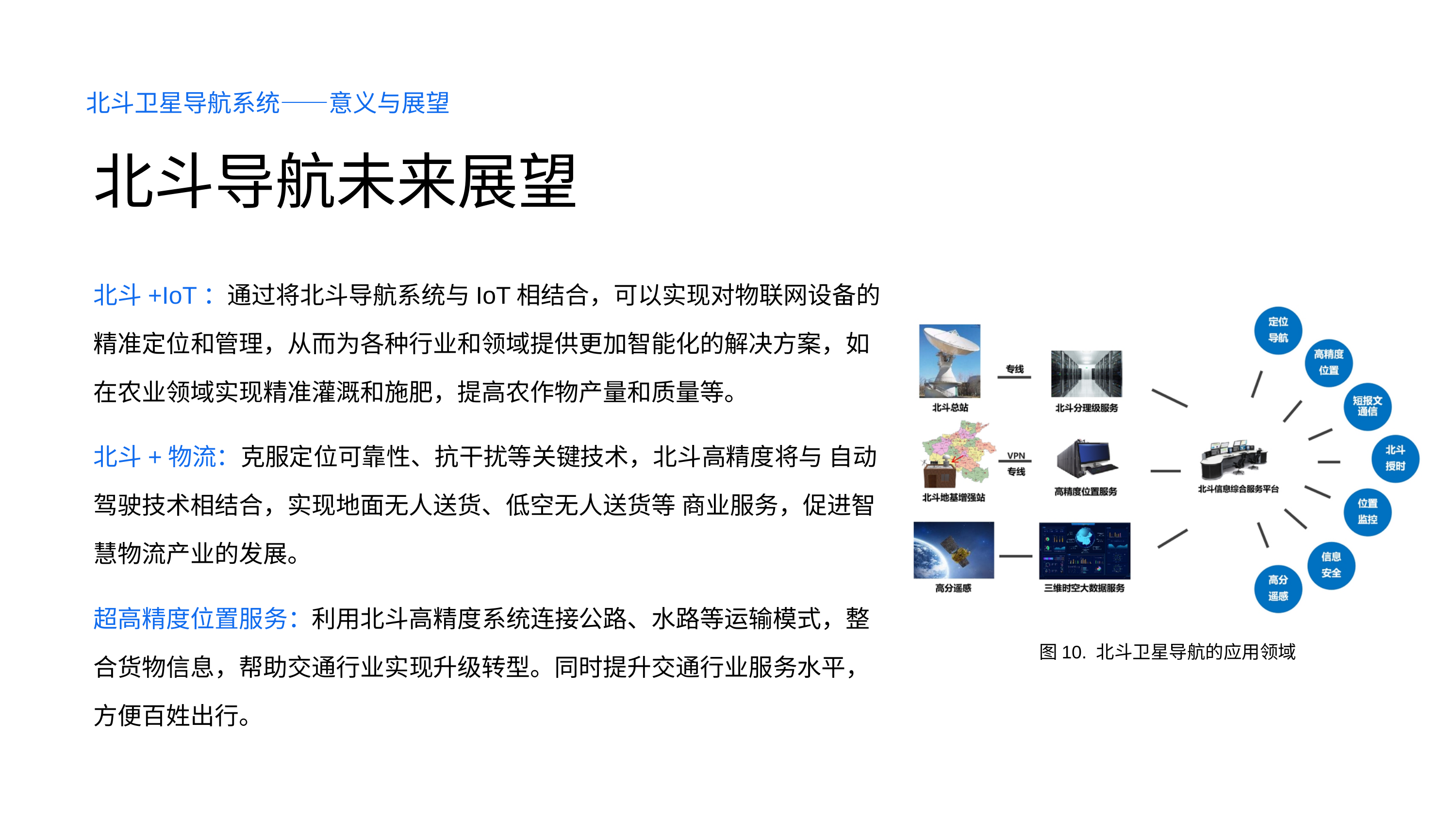

北斗卫星导航系统——意义与展望
北斗导航未来展望
北斗+IoT：通过将北斗导航系统与IoT相结合，可以实现对物联网设备的精准定位和管理，从而为各种行业和领域提供更加智能化的解决方案，如在农业领域实现精准灌溉和施肥，提高农作物产量和质量等。

北斗+物流：克服定位可靠性、抗干扰等关键技术，北斗高精度将与 自动驾驶技术相结合，实现地面无人送货、低空无人送货等 商业服务，促进智慧物流产业的发展。
超高精度位置服务：利用北斗高精度系统连接公路、水路等运输模式，整合货物信息，帮助交通行业实现升级转型。同时提升交通行业服务水平，方便百姓出行。
图10. 北斗卫星导航的应用领域